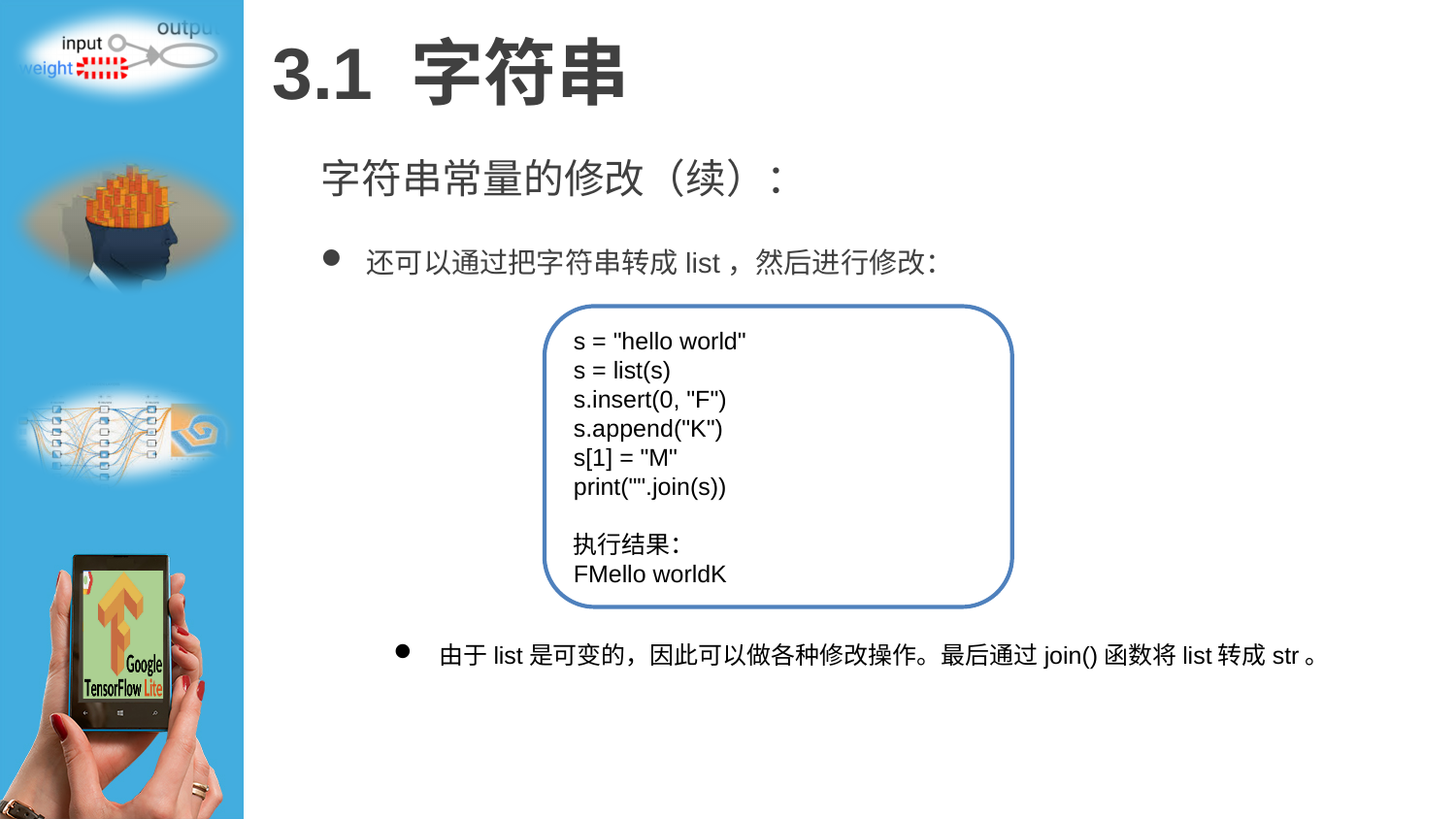

# 3.1 字符串
字符串常量的修改（续）：
还可以通过把字符串转成list，然后进行修改：

由于list是可变的，因此可以做各种修改操作。最后通过join()函数将list转成str。

s = "hello world"
s = list(s)
s.insert(0, "F")
s.append("K")
s[1] = "M"
print("".join(s))

执行结果：
FMello worldK